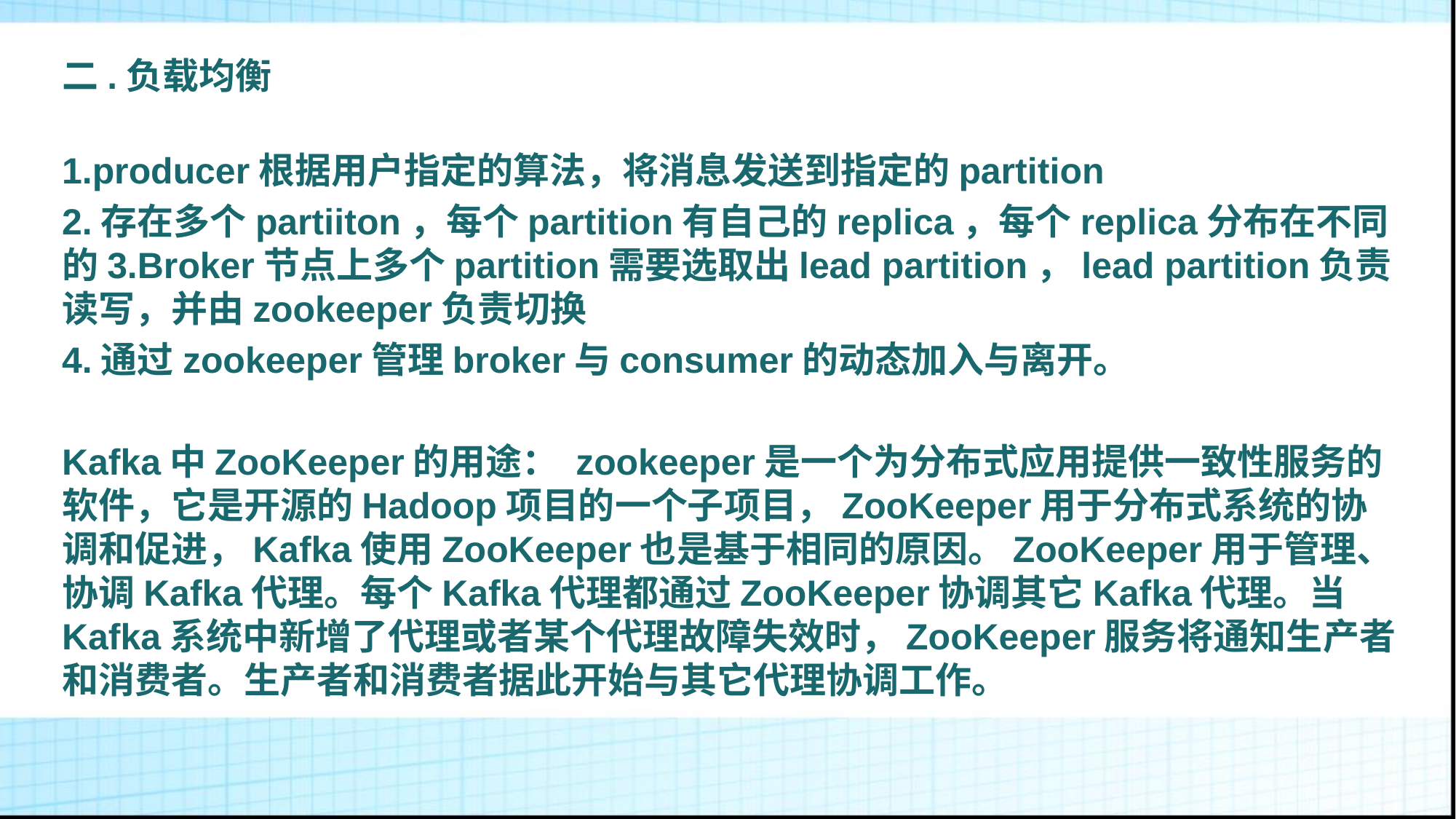

二.负载均衡

1.producer根据用户指定的算法，将消息发送到指定的partition
2.存在多个partiiton，每个partition有自己的replica，每个replica分布在不同的3.Broker节点上多个partition需要选取出lead partition，lead partition负责读写，并由zookeeper负责切换
4.通过zookeeper管理broker与consumer的动态加入与离开。

Kafka中ZooKeeper的用途： zookeeper是一个为分布式应用提供一致性服务的软件，它是开源的Hadoop项目的一个子项目，ZooKeeper用于分布式系统的协调和促进，Kafka使用ZooKeeper也是基于相同的原因。ZooKeeper用于管理、协调Kafka代理。每个Kafka代理都通过ZooKeeper协调其它Kafka代理。当Kafka系统中新增了代理或者某个代理故障失效时，ZooKeeper服务将通知生产者和消费者。生产者和消费者据此开始与其它代理协调工作。